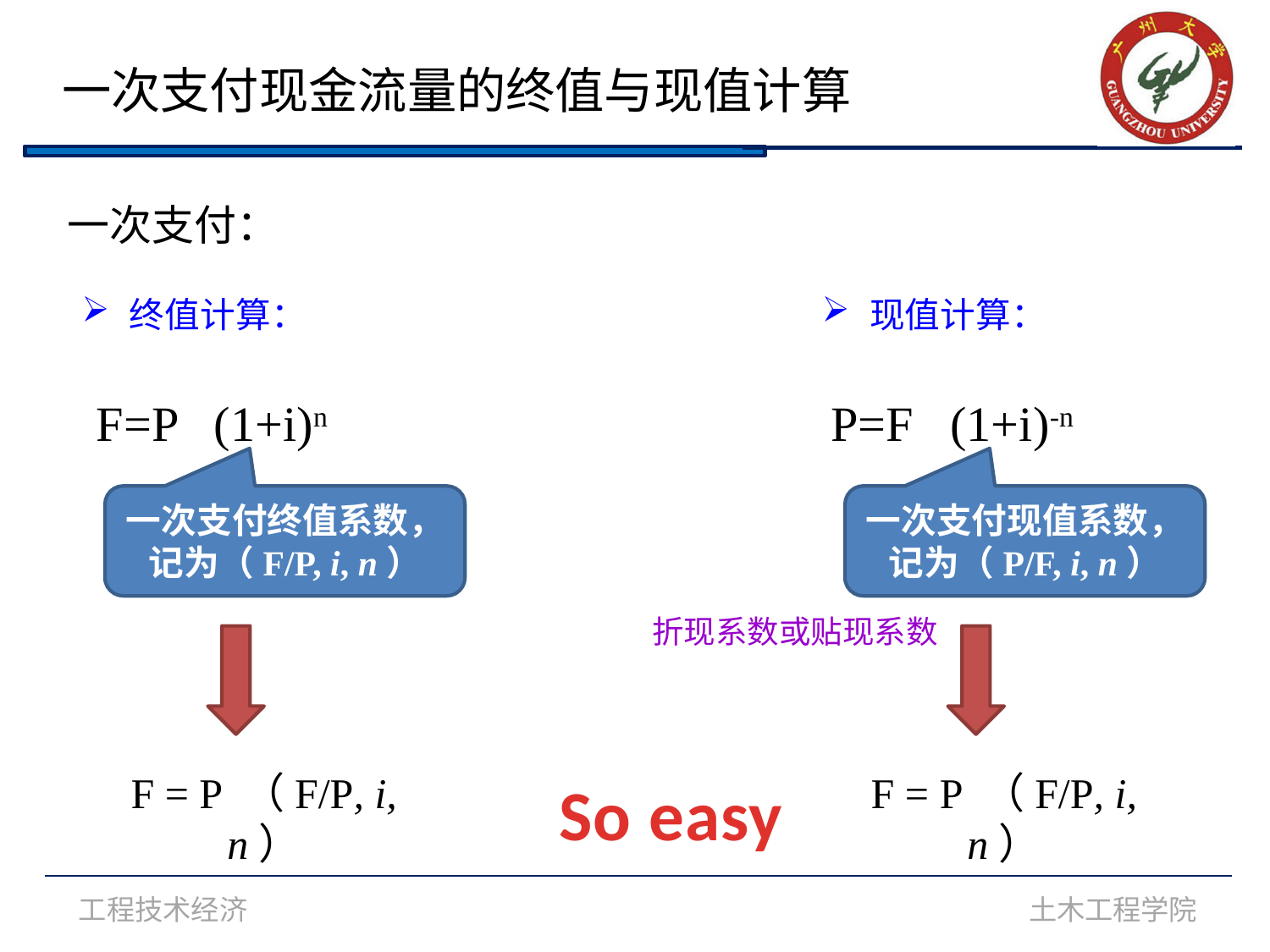

一次支付现金流量的终值与现值计算
一次支付：
终值计算：
现值计算：
F=P   (1+i)n
P=F   (1+i)-n
一次支付终值系数，记为（F/P, i, n）
一次支付现值系数，记为（P/F, i, n）
折现系数或贴现系数

F = P （F/P, i, n）
F = P （F/P, i, n）
So easy